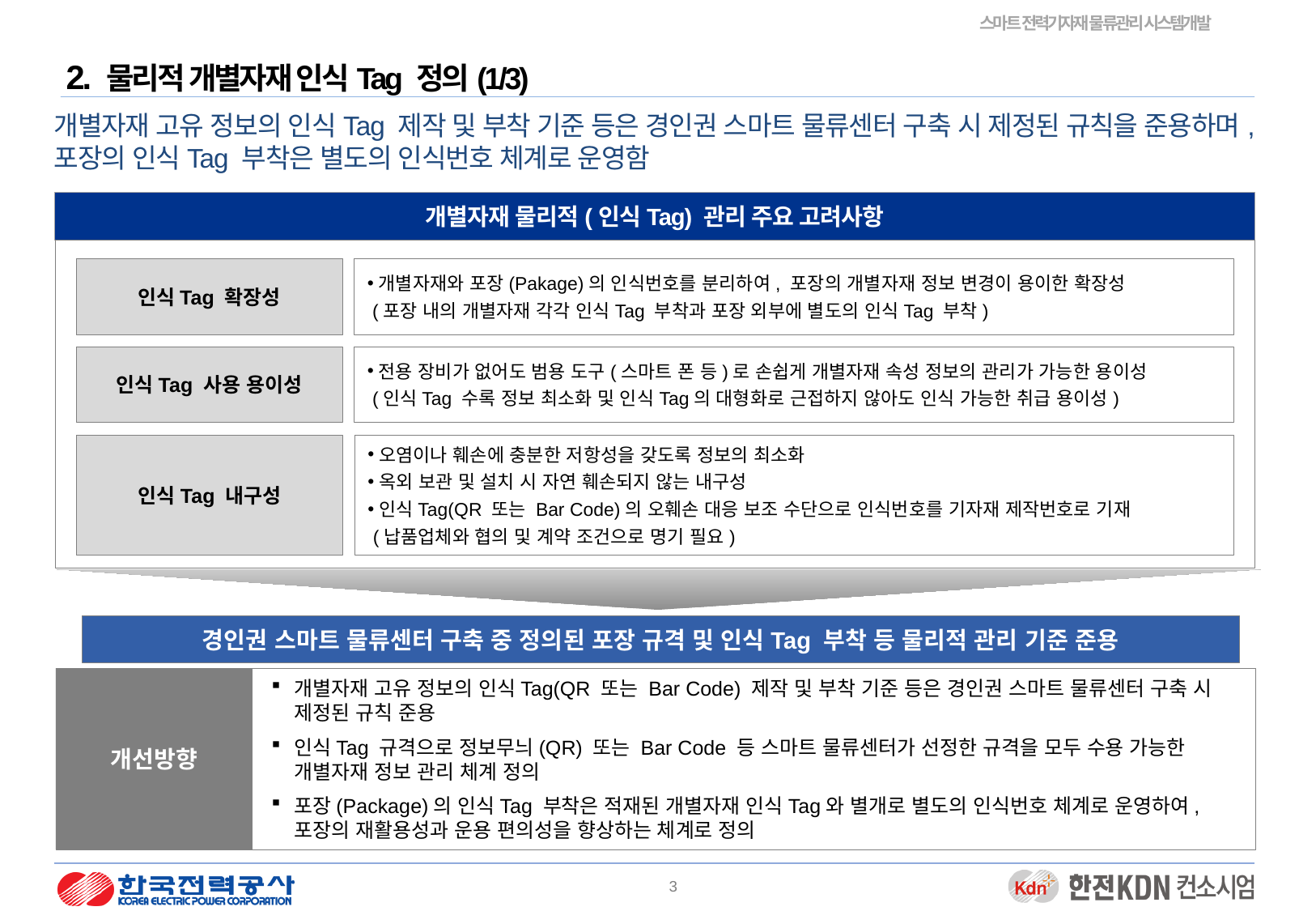

2. 물리적 개별자재 인식Tag 정의(1/3)
개별자재 고유 정보의 인식Tag 제작 및 부착 기준 등은 경인권 스마트 물류센터 구축 시 제정된 규칙을 준용하며, 포장의 인식Tag 부착은 별도의 인식번호 체계로 운영함

개별자재 물리적(인식Tag) 관리 주요 고려사항

인식Tag 확장성
개별자재와 포장(Pakage)의 인식번호를 분리하여, 포장의 개별자재 정보 변경이 용이한 확장성
 (포장 내의 개별자재 각각 인식Tag 부착과 포장 외부에 별도의 인식Tag 부착)
인식Tag 사용 용이성
전용 장비가 없어도 범용 도구(스마트 폰 등)로 손쉽게 개별자재 속성 정보의 관리가 가능한 용이성
 (인식Tag 수록 정보 최소화 및 인식Tag의 대형화로 근접하지 않아도 인식 가능한 취급 용이성)
인식Tag 내구성
오염이나 훼손에 충분한 저항성을 갖도록 정보의 최소화
옥외 보관 및 설치 시 자연 훼손되지 않는 내구성
인식Tag(QR 또는 Bar Code)의 오훼손 대응 보조 수단으로 인식번호를 기자재 제작번호로 기재
 (납품업체와 협의 및 계약 조건으로 명기 필요)

경인권 스마트 물류센터 구축 중 정의된 포장 규격 및 인식Tag 부착 등 물리적 관리 기준 준용
개선방향
개별자재 고유 정보의 인식Tag(QR 또는 Bar Code) 제작 및 부착 기준 등은 경인권 스마트 물류센터 구축 시 제정된 규칙 준용
인식Tag 규격으로 정보무늬(QR) 또는 Bar Code 등 스마트 물류센터가 선정한 규격을 모두 수용 가능한 개별자재 정보 관리 체계 정의
포장(Package)의 인식Tag 부착은 적재된 개별자재 인식Tag와 별개로 별도의 인식번호 체계로 운영하여, 포장의 재활용성과 운용 편의성을 향상하는 체계로 정의